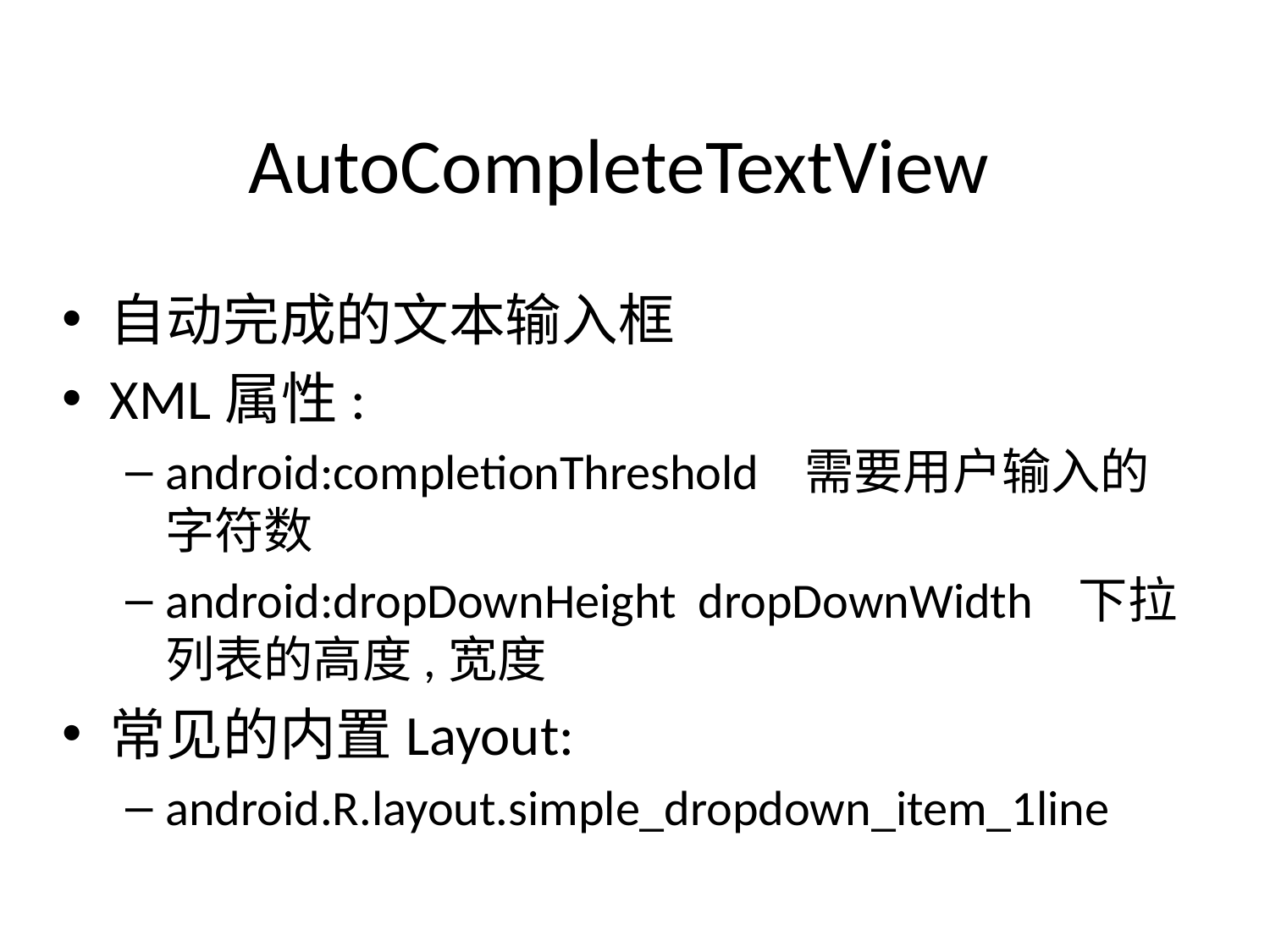

# AutoCompleteTextView
自动完成的文本输入框
XML属性:
android:completionThreshold   需要用户输入的字符数
android:dropDownHeight  dropDownWidth   下拉列表的高度,宽度
常见的内置Layout:
android.R.layout.simple_dropdown_item_1line